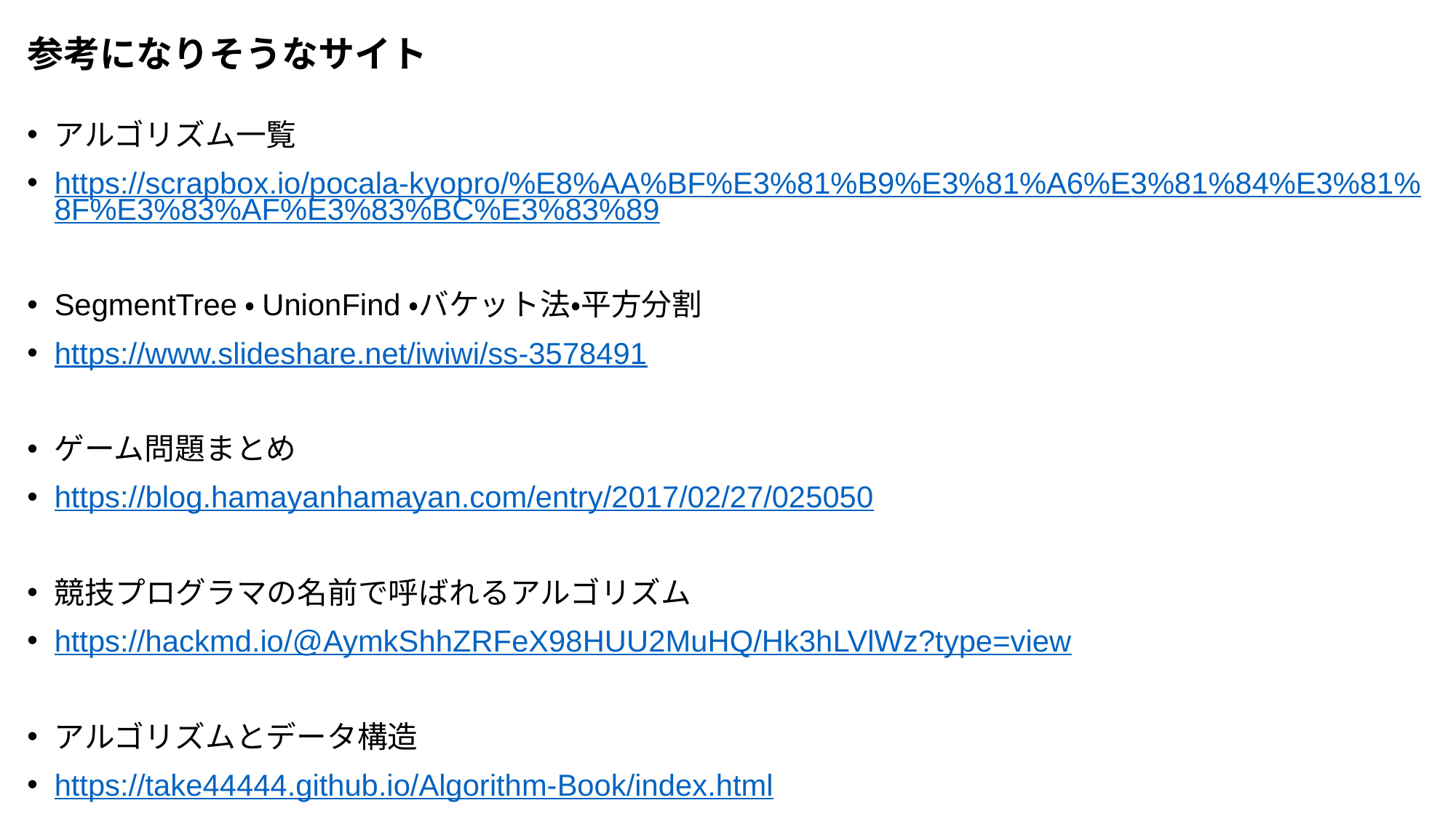

# 参考になりそうなサイト
アルゴリズム一覧
https://scrapbox.io/pocala-kyopro/%E8%AA%BF%E3%81%B9%E3%81%A6%E3%81%84%E3%81%8F%E3%83%AF%E3%83%BC%E3%83%89

SegmentTree・UnionFind・バケット法・平方分割
https://www.slideshare.net/iwiwi/ss-3578491

ゲーム問題まとめ
https://blog.hamayanhamayan.com/entry/2017/02/27/025050

競技プログラマの名前で呼ばれるアルゴリズム
https://hackmd.io/@AymkShhZRFeX98HUU2MuHQ/Hk3hLVlWz?type=view

アルゴリズムとデータ構造
https://take44444.github.io/Algorithm-Book/index.html